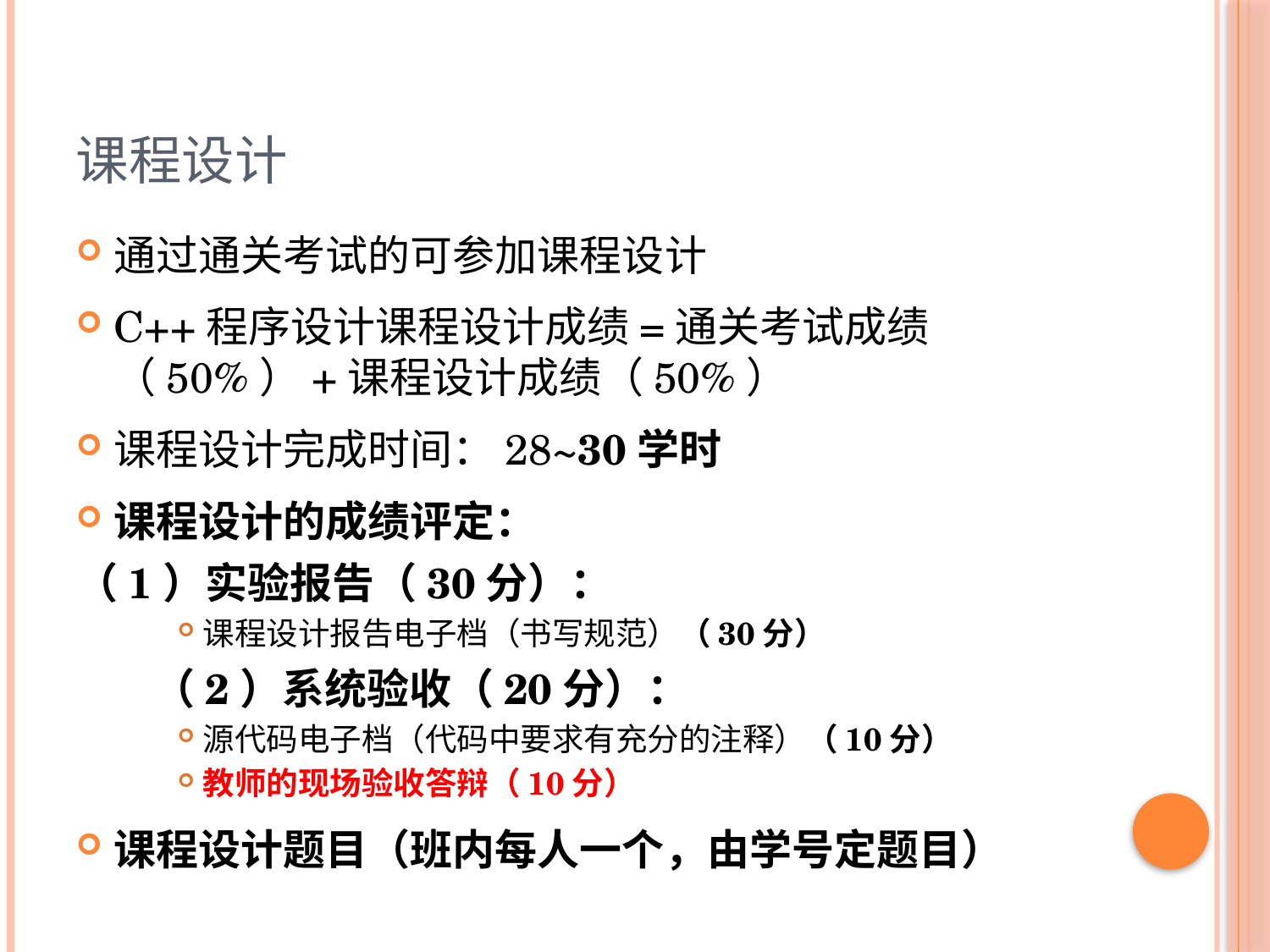

# 课程设计
通过通关考试的可参加课程设计
C++程序设计课程设计成绩=通关考试成绩（50%）+课程设计成绩（50%）
课程设计完成时间：28~30学时
课程设计的成绩评定：
（1）实验报告（30分）：
课程设计报告电子档（书写规范）（30分）
       （2）系统验收（20分）：
源代码电子档（代码中要求有充分的注释）（10分）
教师的现场验收答辩（10分）
课程设计题目（班内每人一个，由学号定题目）